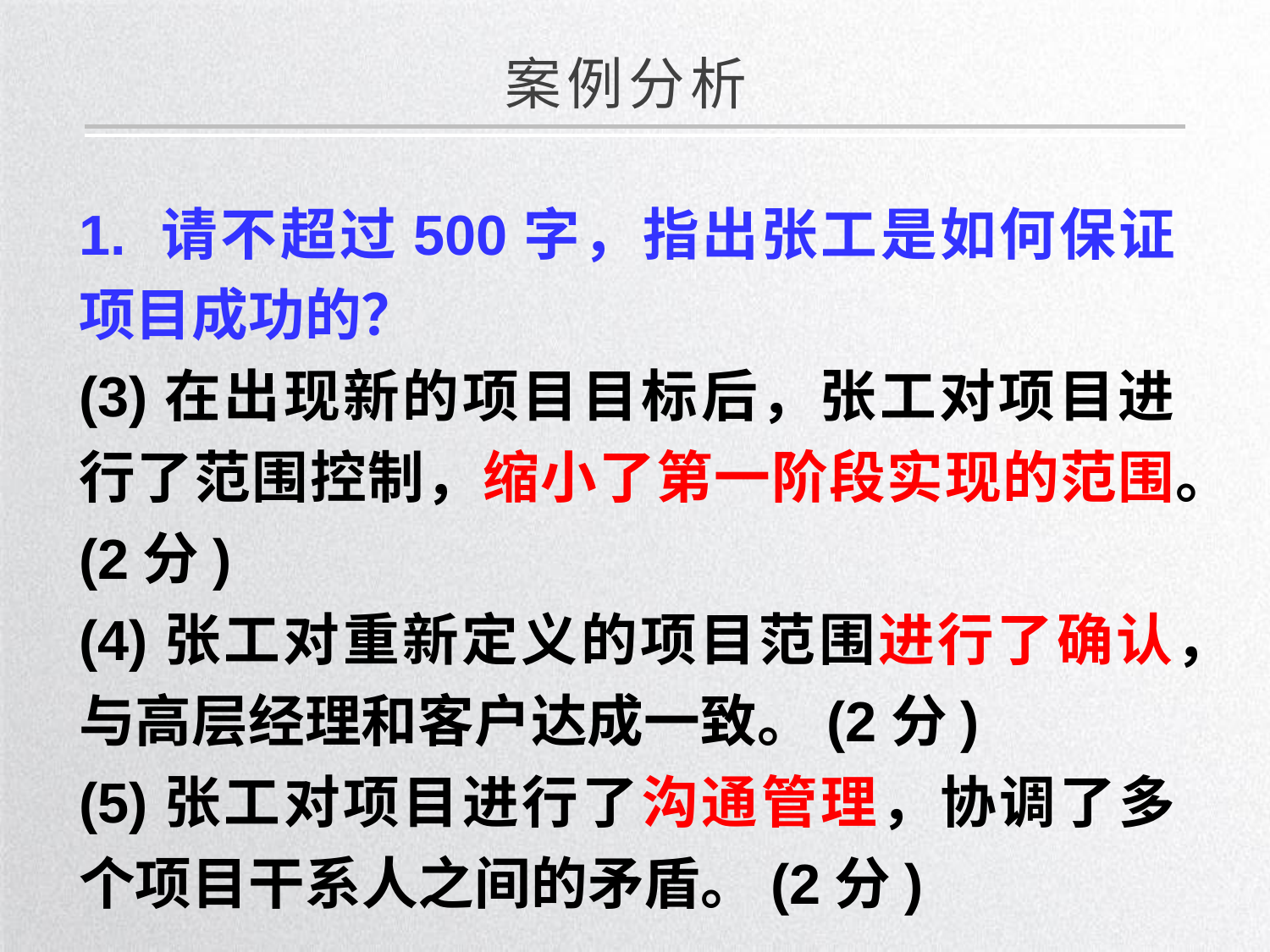

案例分析
1. 请不超过500字，指出张工是如何保证项目成功的？
(3)在出现新的项目目标后，张工对项目进行了范围控制，缩小了第一阶段实现的范围。(2分)
(4)张工对重新定义的项目范围进行了确认，与高层经理和客户达成一致。(2分)
(5)张工对项目进行了沟通管理，协调了多个项目干系人之间的矛盾。(2分)